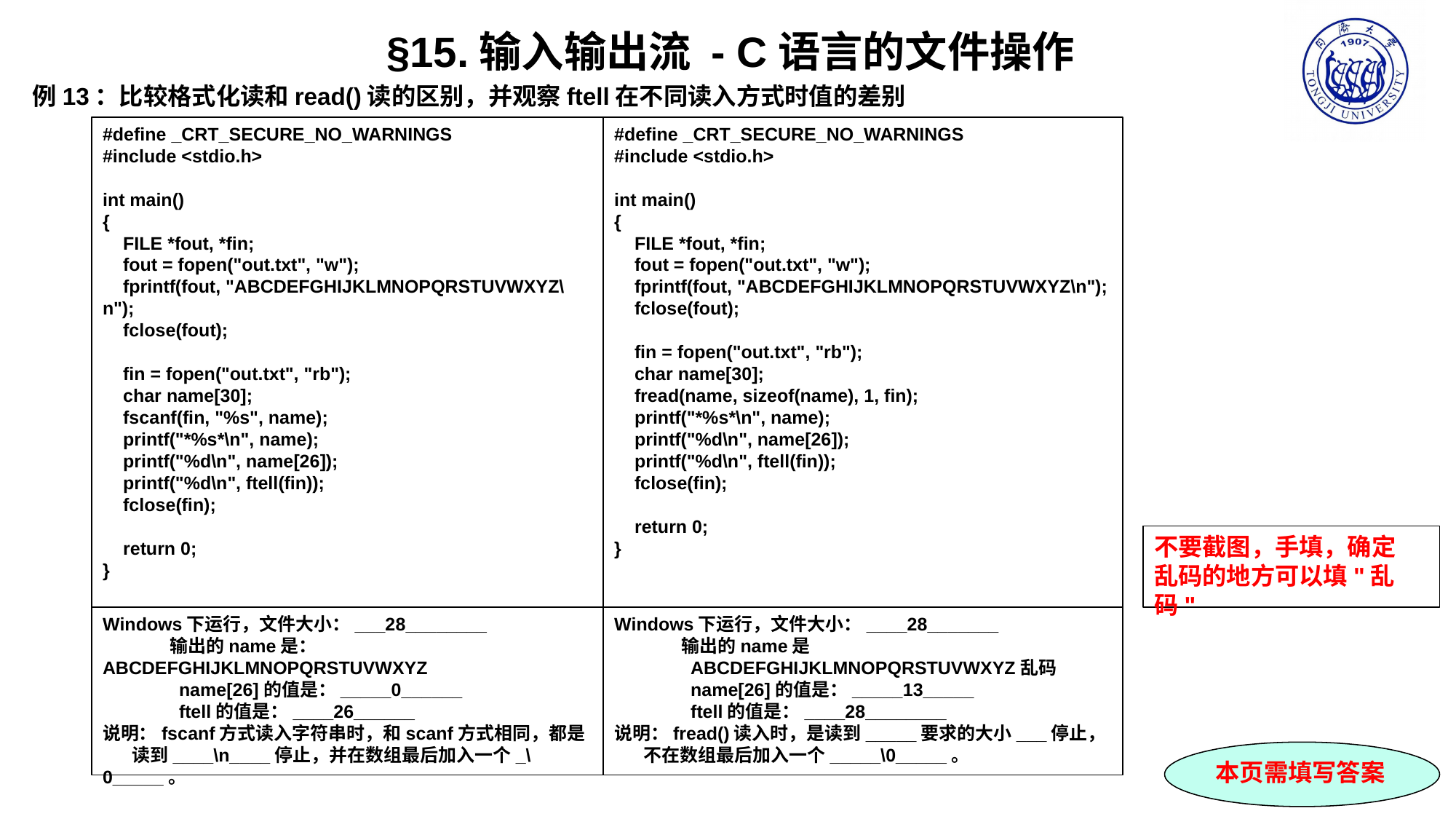

§15.输入输出流 - C语言的文件操作
例13：比较格式化读和read()读的区别，并观察ftell在不同读入方式时值的差别
#define _CRT_SECURE_NO_WARNINGS
#include <stdio.h>

int main()
{
    FILE *fout, *fin;
    fout = fopen("out.txt", "w");
    fprintf(fout, "ABCDEFGHIJKLMNOPQRSTUVWXYZ\n");
    fclose(fout);

    fin = fopen("out.txt", "rb");
    char name[30];
    fscanf(fin, "%s", name);
    printf("*%s*\n", name);
    printf("%d\n", name[26]);
    printf("%d\n", ftell(fin));
    fclose(fin);

    return 0;
}
#define _CRT_SECURE_NO_WARNINGS
#include <stdio.h>

int main()
{
    FILE *fout, *fin;
    fout = fopen("out.txt", "w");
    fprintf(fout, "ABCDEFGHIJKLMNOPQRSTUVWXYZ\n");
    fclose(fout);

    fin = fopen("out.txt", "rb");
    char name[30];
    fread(name, sizeof(name), 1, fin);
    printf("*%s*\n", name);
    printf("%d\n", name[26]);
    printf("%d\n", ftell(fin));
    fclose(fin);

    return 0;
}
不要截图，手填，确定
乱码的地方可以填"乱码"
Windows下运行，文件大小：___28________
               输出的name是：                   	ABCDEFGHIJKLMNOPQRSTUVWXYZ
               name[26]的值是：_____0______
               ftell的值是：____26______
说明：fscanf方式读入字符串时，和scanf方式相同，都是
      读到____\n____停止，并在数组最后加入一个_\0_____。
Windows下运行，文件大小：____28_______
               输出的name是
               ABCDEFGHIJKLMNOPQRSTUVWXYZ乱码
               name[26]的值是：_____13_____
               ftell的值是：____28________
说明：fread()读入时，是读到_____要求的大小___停止，
      不在数组最后加入一个_____\0_____。
本页需填写答案